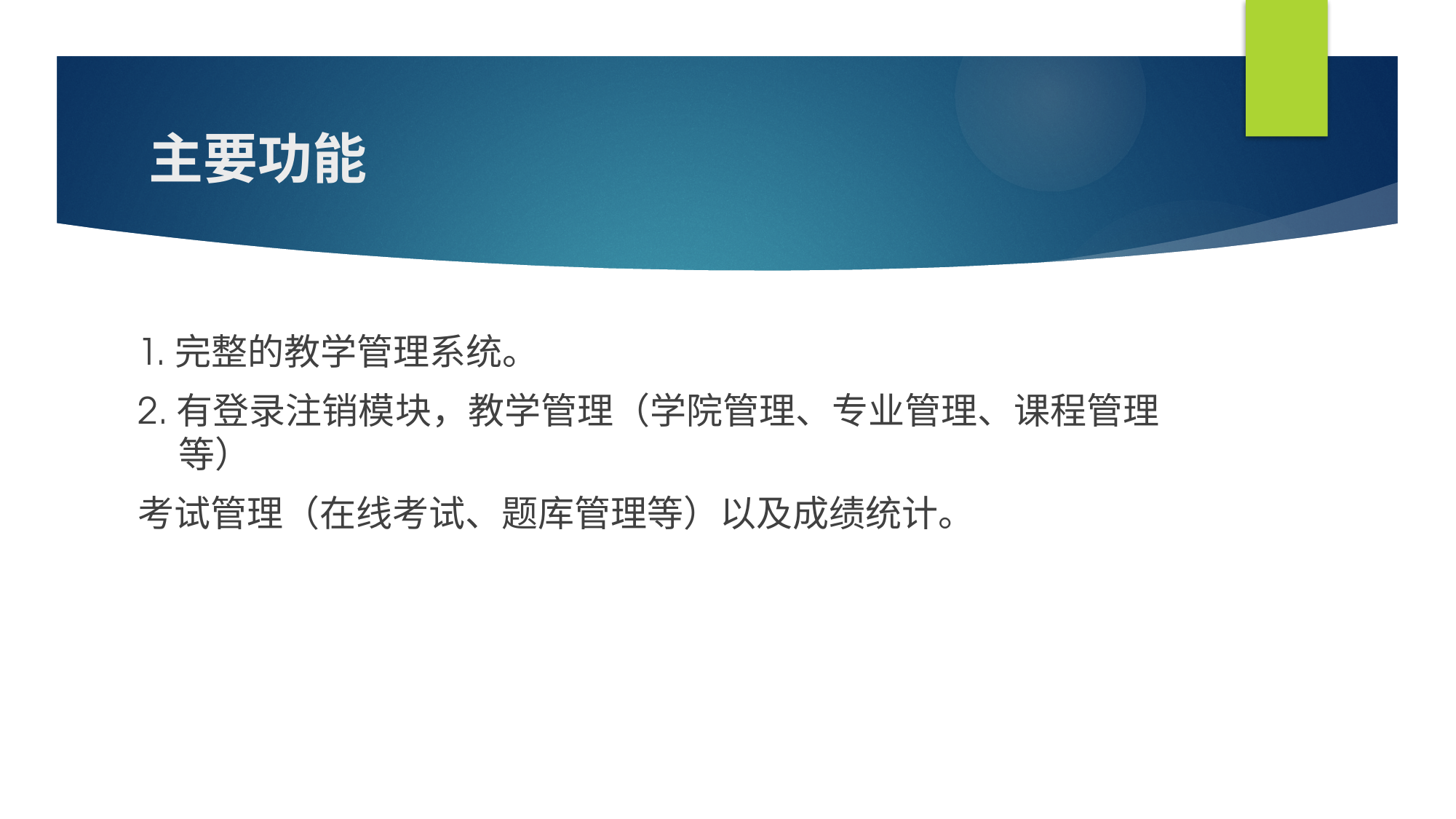

# 主要功能
1.完整的教学管理系统。
2.有登录注销模块，教学管理（学院管理、专业管理、课程管理等）
考试管理（在线考试、题库管理等）以及成绩统计。